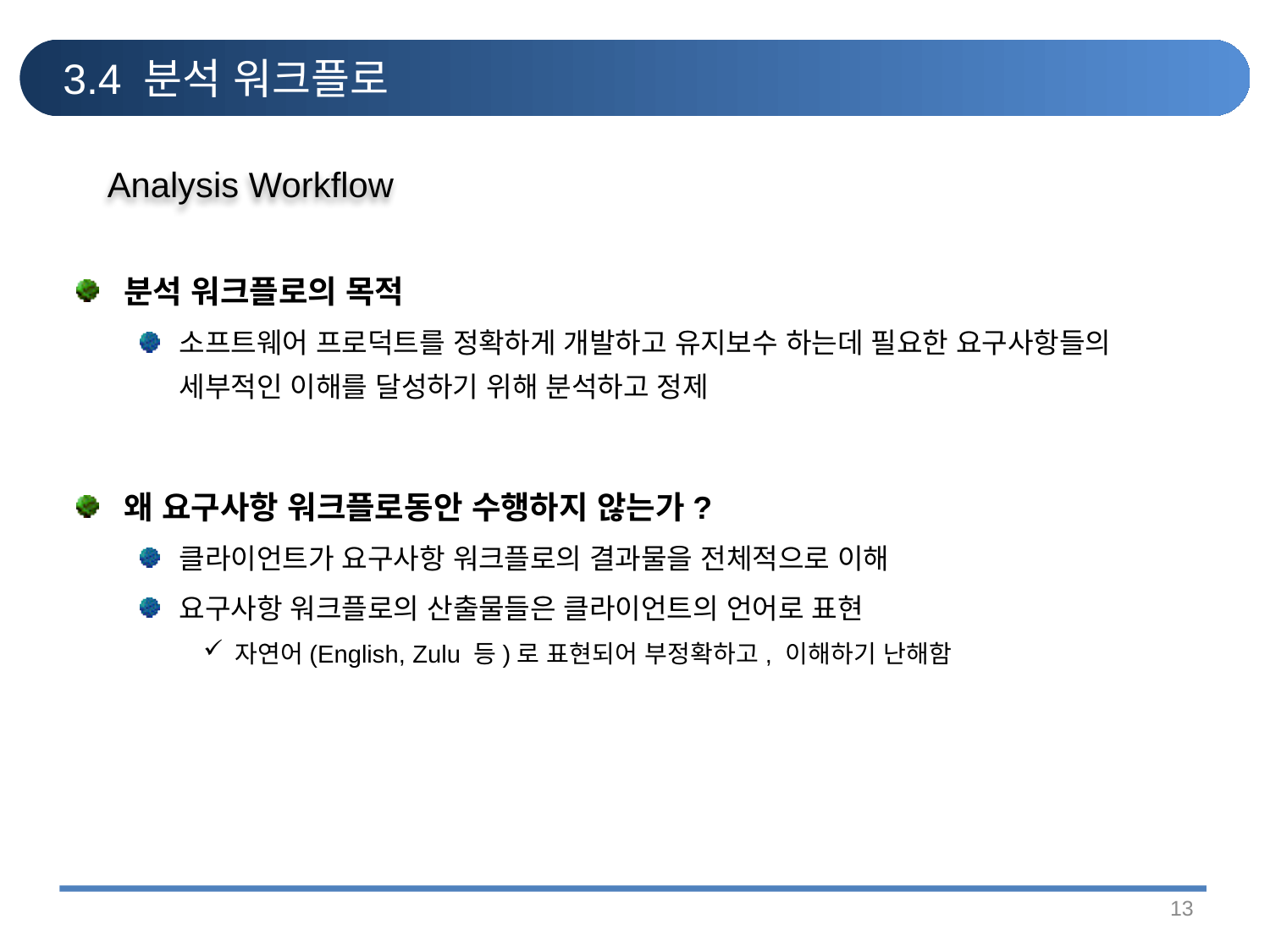

# 3.4 분석 워크플로
Analysis Workflow
분석 워크플로의 목적
소프트웨어 프로덕트를 정확하게 개발하고 유지보수 하는데 필요한 요구사항들의 세부적인 이해를 달성하기 위해 분석하고 정제

왜 요구사항 워크플로동안 수행하지 않는가?
클라이언트가 요구사항 워크플로의 결과물을 전체적으로 이해
요구사항 워크플로의 산출물들은 클라이언트의 언어로 표현
자연어(English, Zulu 등)로 표현되어 부정확하고, 이해하기 난해함
13